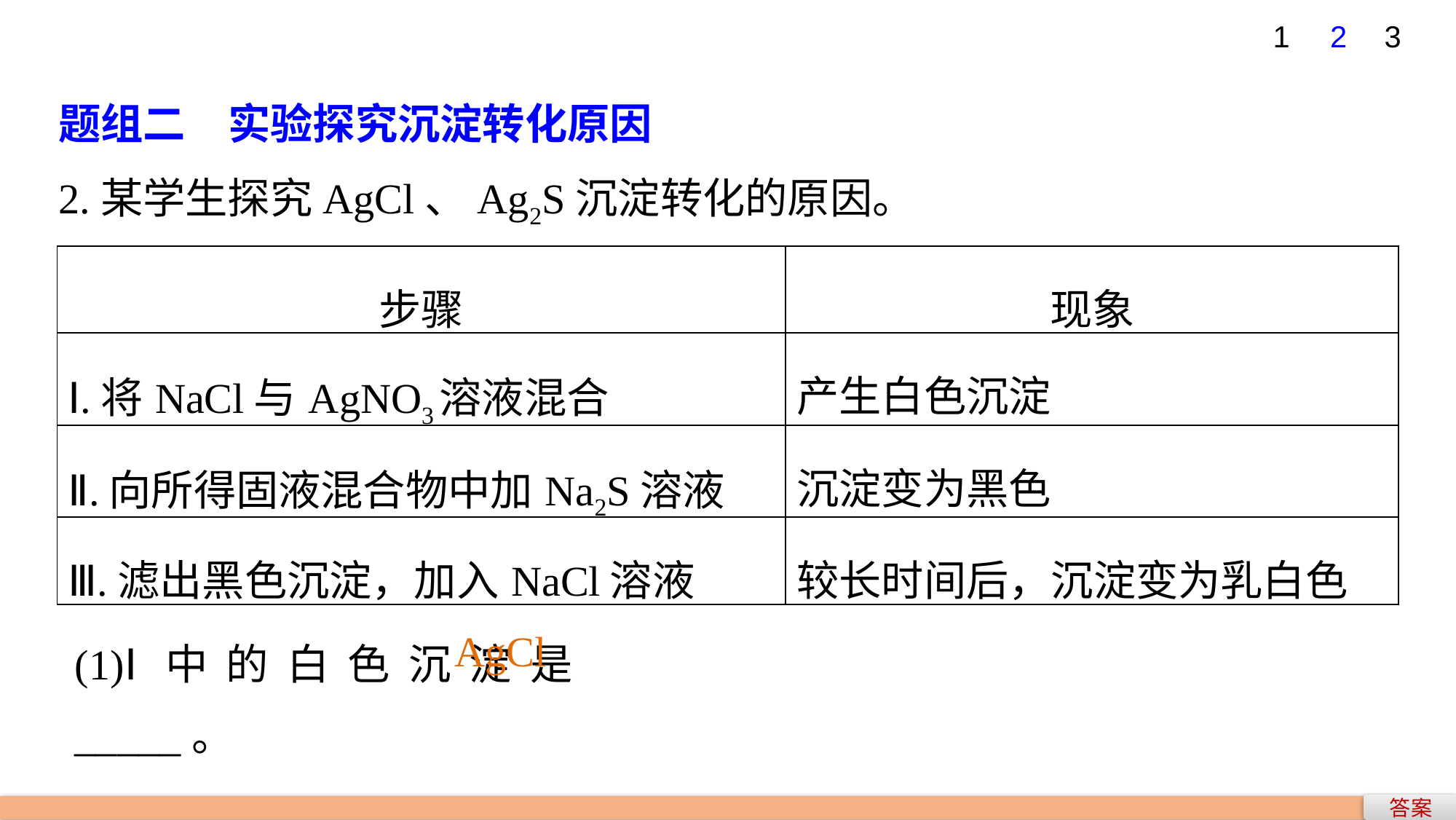

1
2
3
题组二　实验探究沉淀转化原因
2.某学生探究AgCl、Ag2S沉淀转化的原因。
| 步骤 | 现象 |
| --- | --- |
| Ⅰ.将NaCl与AgNO3溶液混合 | 产生白色沉淀 |
| Ⅱ.向所得固液混合物中加Na2S溶液 | 沉淀变为黑色 |
| Ⅲ.滤出黑色沉淀，加入NaCl溶液 | 较长时间后，沉淀变为乳白色 |
(1)Ⅰ中的白色沉淀是_____。
AgCl
答案